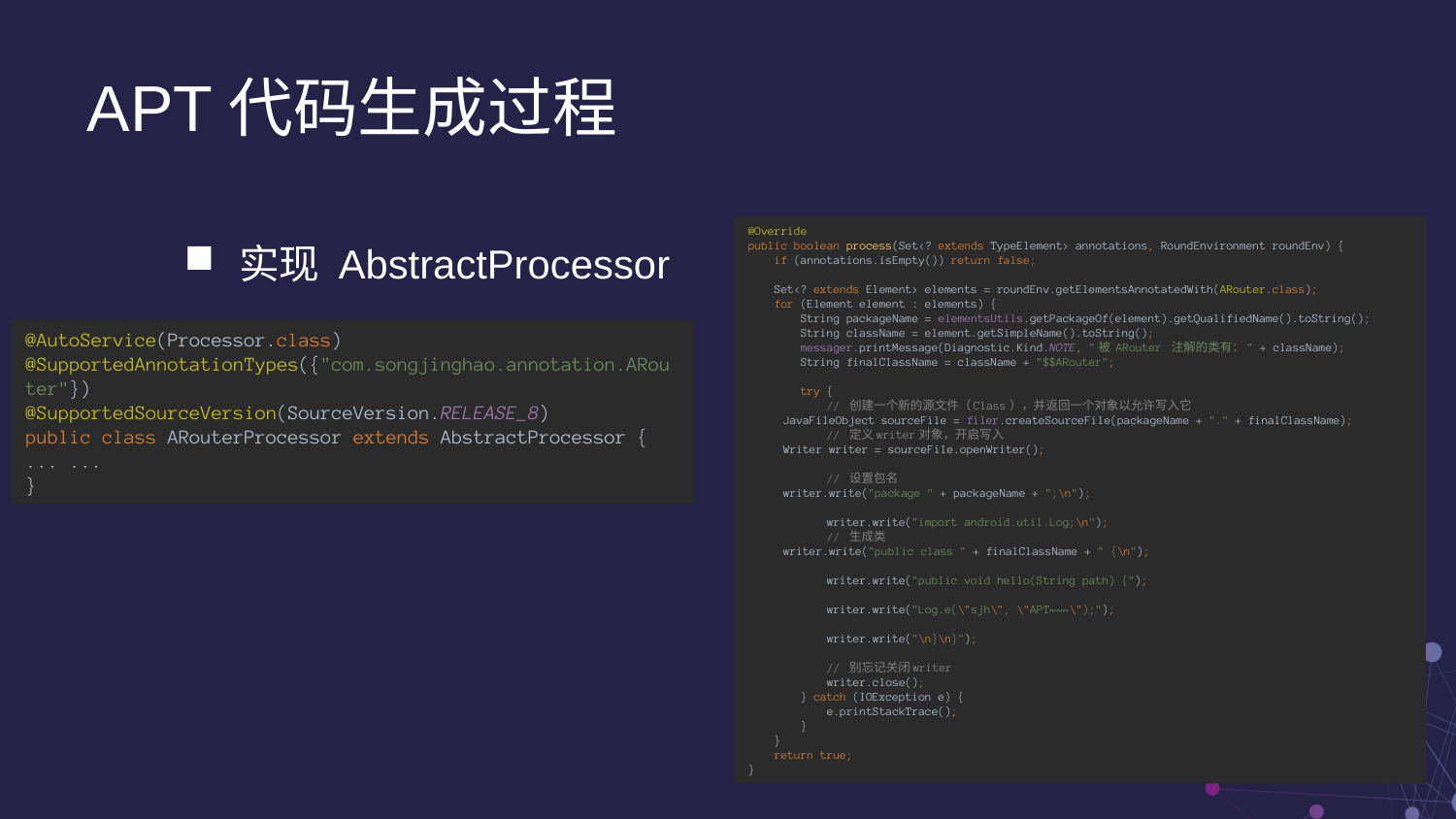

APT代码生成过程
实现 AbstractProcessor
@Override
public boolean process(Set<? extends TypeElement> annotations, RoundEnvironment roundEnv) {
    if (annotations.isEmpty()) return false;
    Set<? extends Element> elements = roundEnv.getElementsAnnotatedWith(ARouter.class);
    for (Element element : elements) {
        String packageName = elementsUtils.getPackageOf(element).getQualifiedName().toString();
        String className = element.getSimpleName().toString();
        messager.printMessage(Diagnostic.Kind.NOTE, "被 ARouter 注解的类有：" + className);
        String finalClassName = className + "$$ARouter";
        try {
            // 创建一个新的源文件（Class），并返回一个对象以允许写入它
            JavaFileObject sourceFile = filer.createSourceFile(packageName + "." + finalClassName);
            // 定义writer对象，开启写入
            Writer writer = sourceFile.openWriter();
            // 设置包名
            writer.write("package " + packageName + ";\n");
            writer.write("import android.util.Log;\n");
            // 生成类
            writer.write("public class " + finalClassName + " {\n");
            writer.write("public void hello(String path) {");
            writer.write("Log.e(\"sjh\", \"APT~~~\");");
            writer.write("\n}\n}");
            // 别忘记关闭writer
            writer.close();
        } catch (IOException e) {
            e.printStackTrace();
        }
    }
    return true;
}
@AutoService(Processor.class)
@SupportedAnnotationTypes({"com.songjinghao.annotation.ARouter"})
@SupportedSourceVersion(SourceVersion.RELEASE_8)
public class ARouterProcessor extends AbstractProcessor {
... ...
}